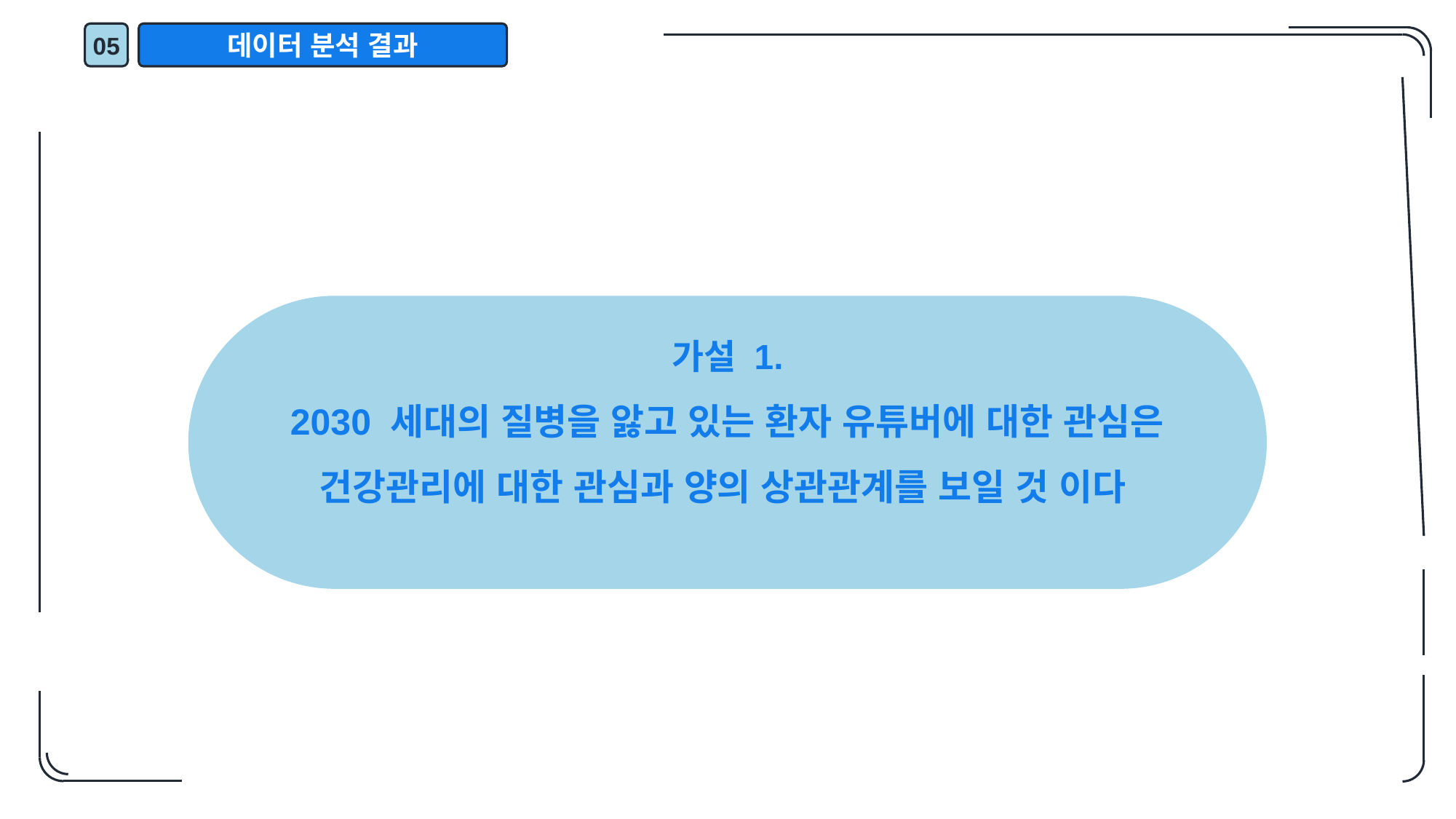

05
데이터 분석 결과

가설 1.
 2030 세대의 질병을 앓고 있는 환자 유튜버에 대한 관심은
건강관리에 대한 관심과 양의 상관관계를 보일 것 이다